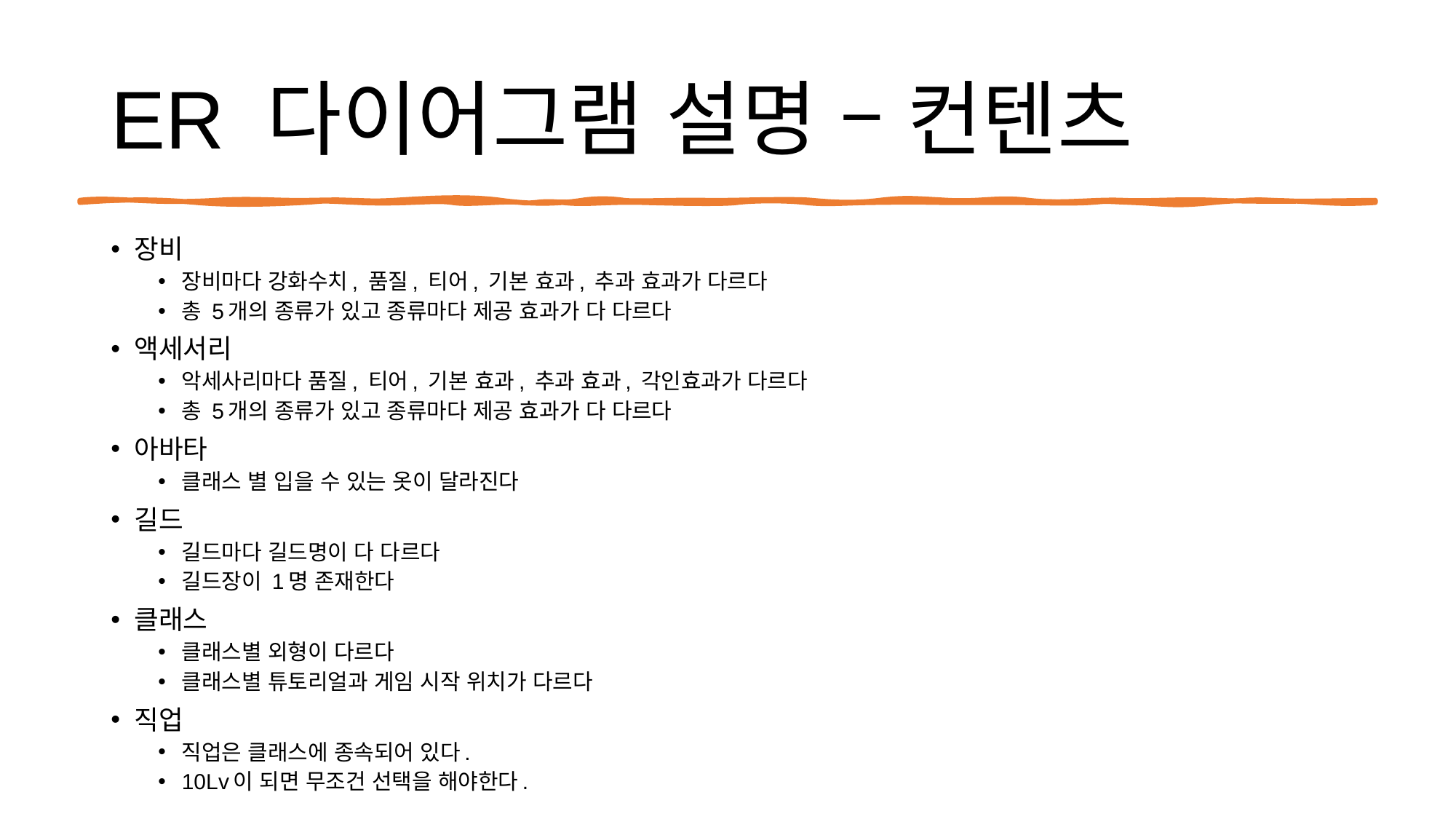

# ER 다이어그램 설명 – 컨텐츠

장비
장비마다 강화수치, 품질, 티어, 기본 효과, 추과 효과가 다르다
총 5개의 종류가 있고 종류마다 제공 효과가 다 다르다
액세서리
악세사리마다 품질, 티어, 기본 효과, 추과 효과, 각인효과가 다르다
총 5개의 종류가 있고 종류마다 제공 효과가 다 다르다
아바타
클래스 별 입을 수 있는 옷이 달라진다
길드
길드마다 길드명이 다 다르다
길드장이 1명 존재한다
클래스
클래스별 외형이 다르다
클래스별 튜토리얼과 게임 시작 위치가 다르다
직업
직업은 클래스에 종속되어 있다.
10Lv이 되면 무조건 선택을 해야한다.